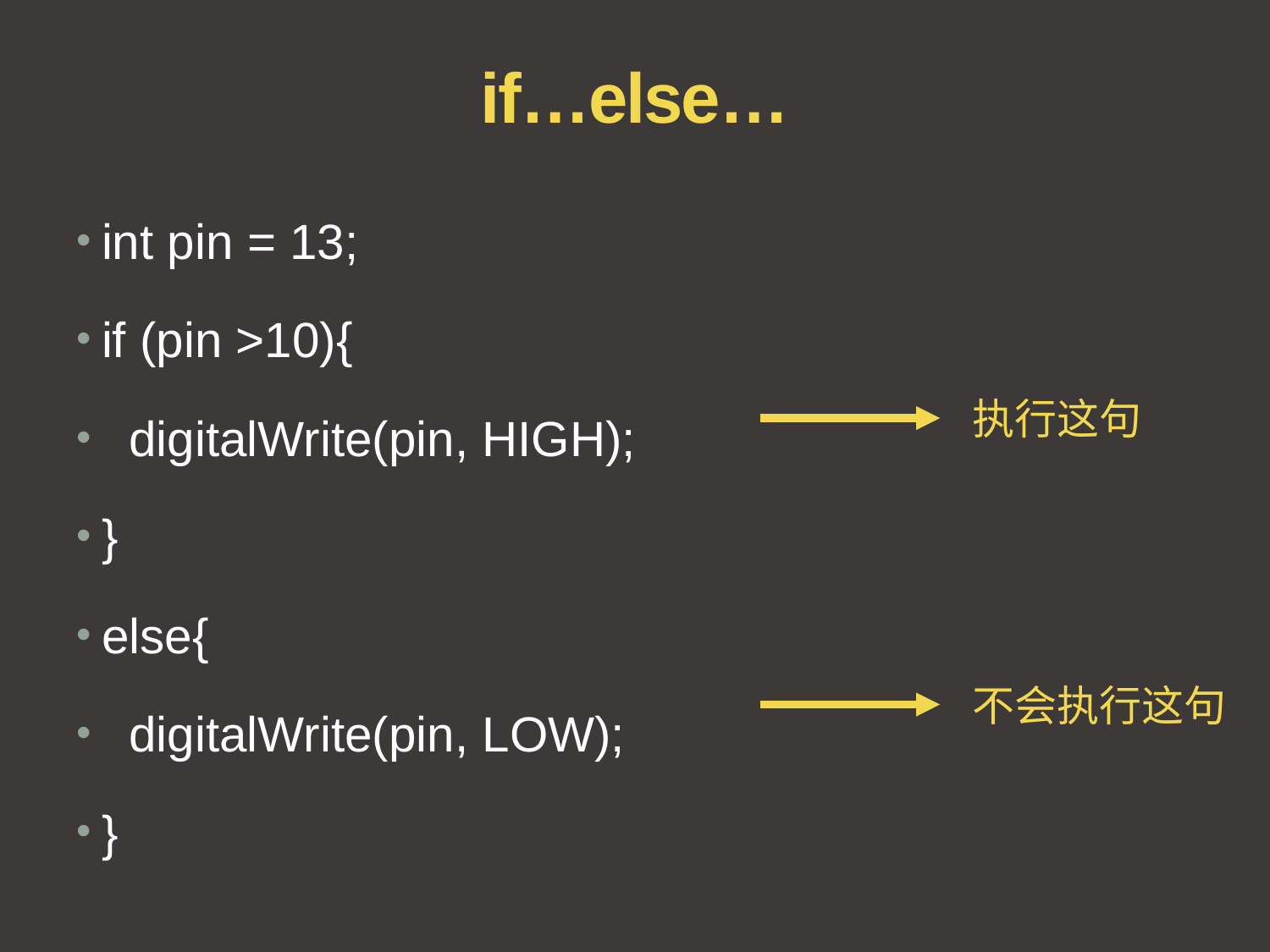

# if…else…
int pin = 13;
if (pin >10){
  digitalWrite(pin, HIGH);
}
else{
  digitalWrite(pin, LOW);
}

执行这句
不会执行这句